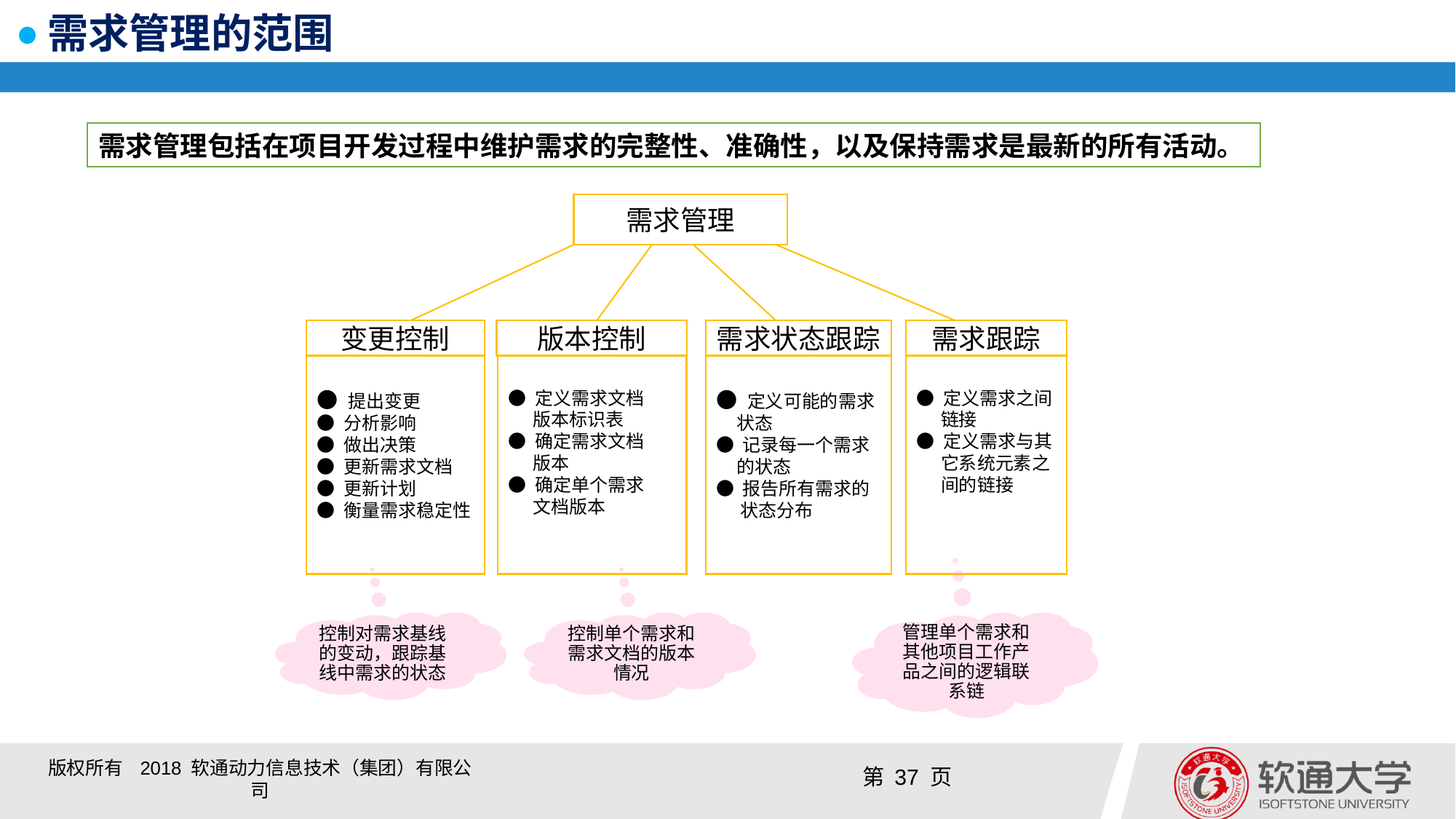

# 需求管理的范围
需求管理包括在项目开发过程中维护需求的完整性、准确性，以及保持需求是最新的所有活动。
需求管理

变更控制
版本控制
需求状态跟踪
需求跟踪

● 提出变更
● 分析影响
● 做出决策
● 更新需求文档
● 更新计划
● 衡量需求稳定性

● 定义需求文档
     版本标识表
● 确定需求文档
     版本
● 确定单个需求
     文档版本

● 定义可能的需求
    状态
● 记录每一个需求
    的状态
● 报告所有需求的
     状态分布

● 定义需求之间
     链接
● 定义需求与其
     它系统元素之
     间的链接

控制对需求基线的变动，跟踪基线中需求的状态
控制单个需求和需求文档的版本情况
管理单个需求和其他项目工作产品之间的逻辑联系链